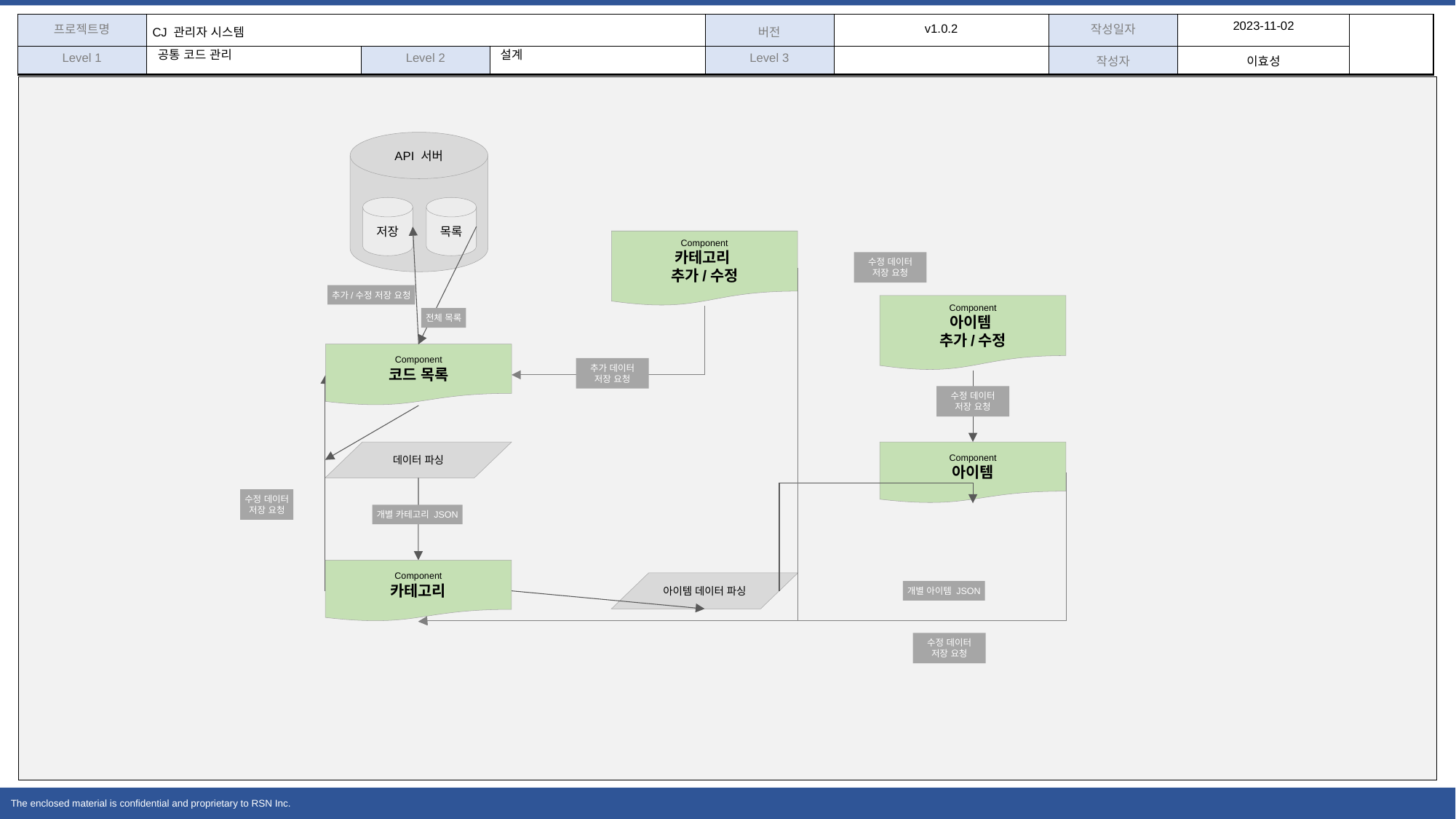

공통 코드 관리
설계

API 서버

저장
목록
Component
카테고리
추가/수정
수정 데이터
저장 요청
추가/수정 저장 요청
Component
아이템
추가/수정
전체 목록
Component
코드 목록
추가 데이터
저장 요청
수정 데이터
저장 요청
데이터 파싱
Component
아이템
수정 데이터
저장 요청
개별 카테고리 JSON
Component
카테고리
아이템 데이터 파싱
개별 아이템 JSON
수정 데이터
저장 요청